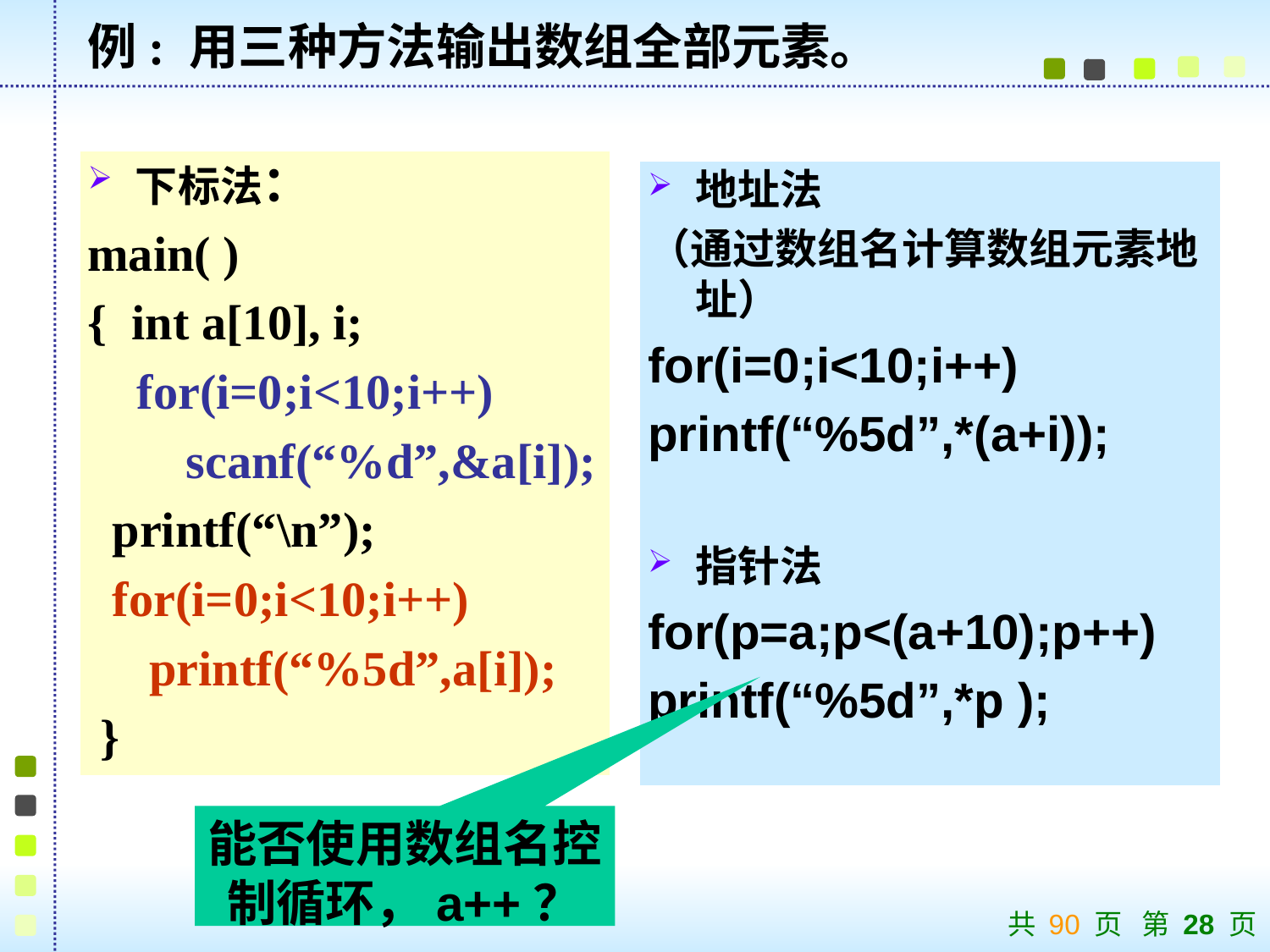

例: 用三种方法输出数组全部元素。
下标法：
main( )
{  int a[10], i;
    for(i=0;i<10;i++)
        scanf(“%d”,&a[i]);
  printf(“\n”);
  for(i=0;i<10;i++)
     printf(“%5d”,a[i]);
 }
地址法
（通过数组名计算数组元素地址）
for(i=0;i<10;i++)
printf(“%5d”,*(a+i));

指针法
for(p=a;p<(a+10);p++)
printf(“%5d”,*p );
能否使用数组名控制循环，a++？
共 90 页   第 28 页